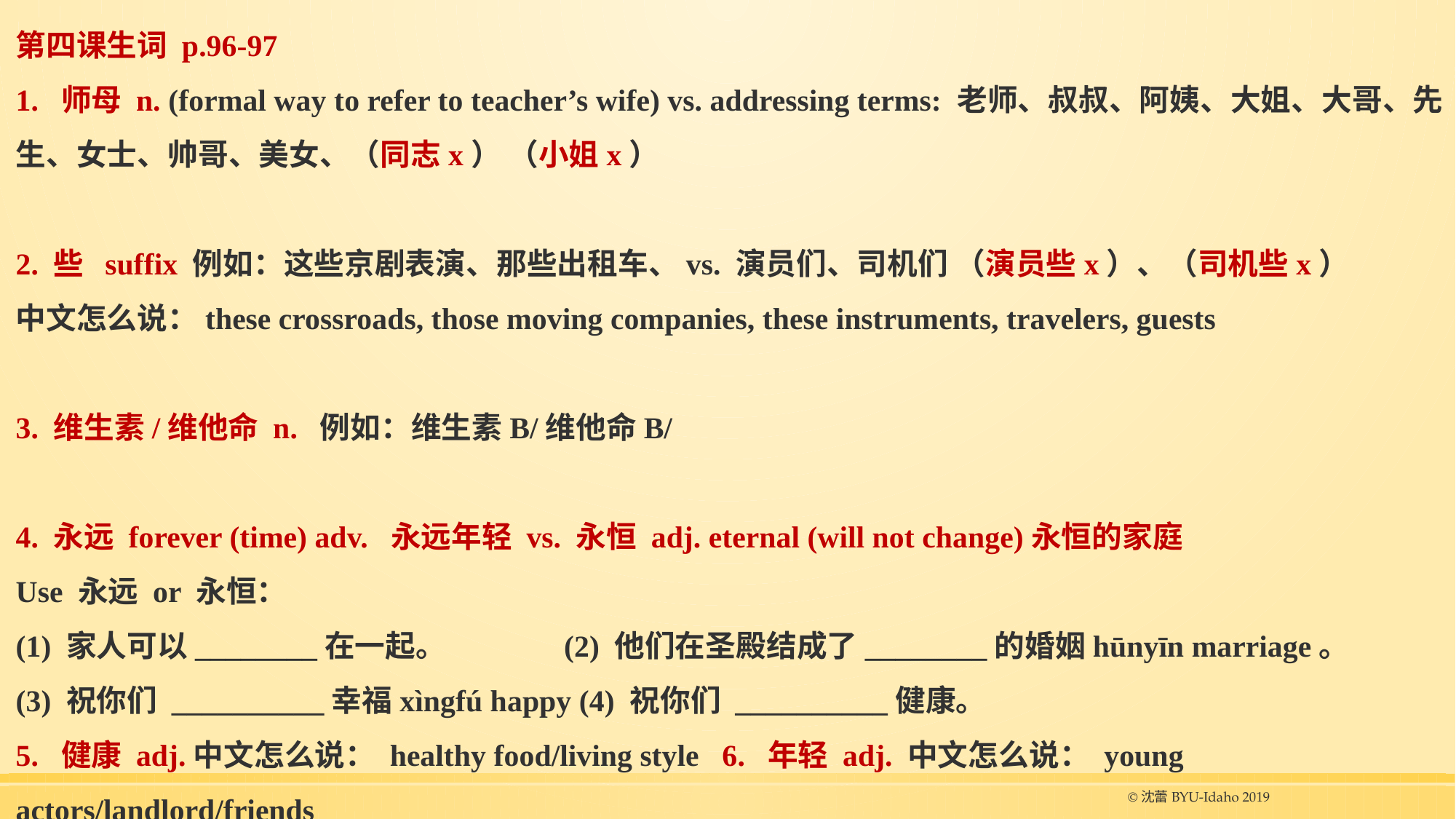

# 第四课生词 p.96-97 1.  师母 n. (formal way to refer to teacher’s wife) vs. addressing terms: 老师、叔叔、阿姨、大姐、大哥、先生、女士、帅哥、美女、（同志x） （小姐x） 2. 些  suffix 例如：这些京剧表演、那些出租车、vs. 演员们、司机们 （演员些x）、（司机些x） 中文怎么说：these crossroads, those moving companies, these instruments, travelers, guests 3. 维生素/维他命 n.  例如：维生素B/维他命B/ 4. 永远 forever (time) adv.  永远年轻 vs. 永恒 adj. eternal (will not change)永恒的家庭 Use 永远 or 永恒： (1) 家人可以________在一起。                (2) 他们在圣殿结成了________的婚姻hūnyīn marriage。 (3) 祝你们 __________幸福xìngfú happy (4) 祝你们 __________健康。 5.  健康 adj.中文怎么说： healthy food/living style   6.  年轻 adj. 中文怎么说： young actors/landlord/friends
©沈蕾BYU-Idaho 2019